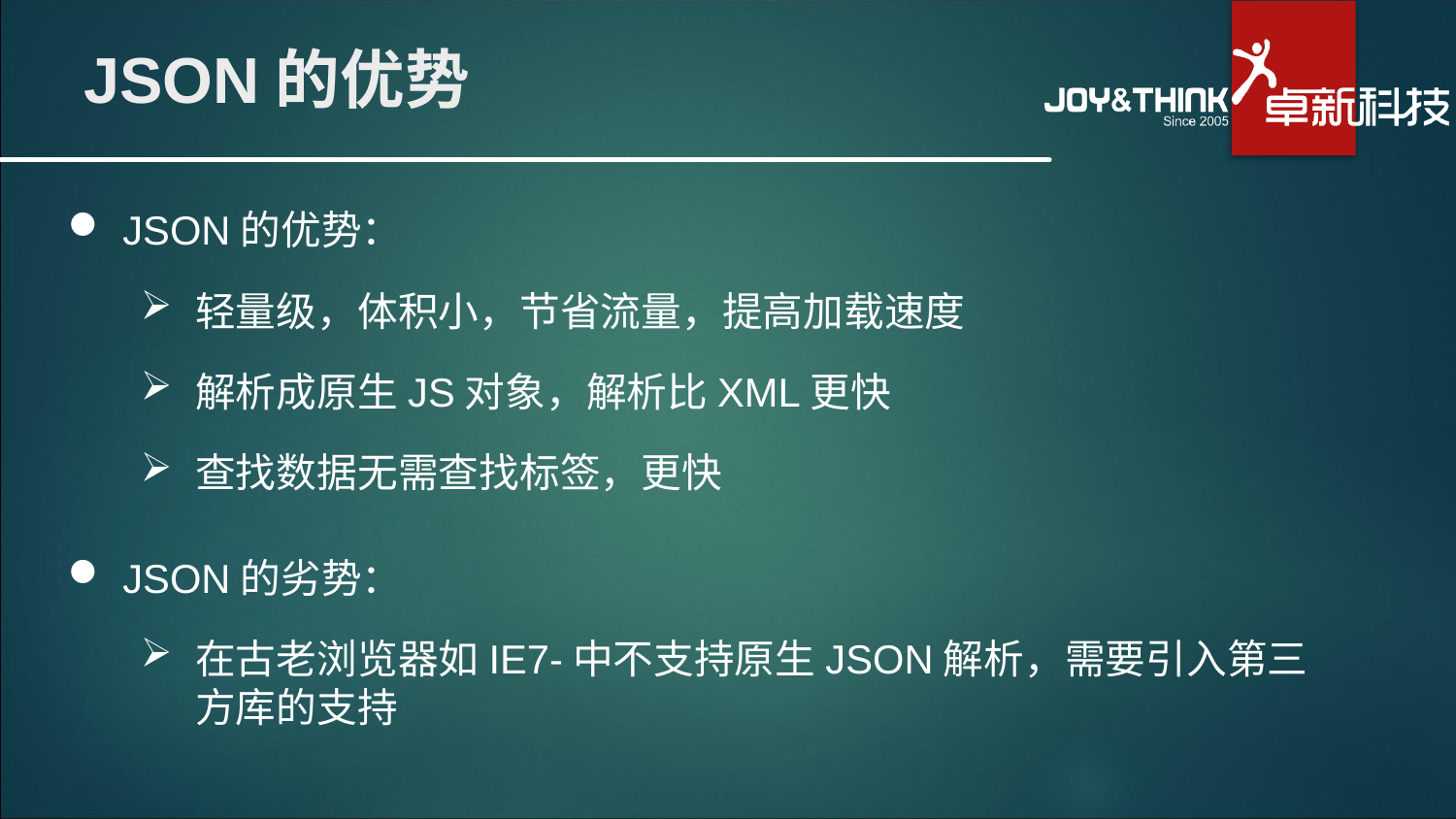

# JSON的优势
JSON的优势：
轻量级，体积小，节省流量，提高加载速度
解析成原生JS对象，解析比XML更快
查找数据无需查找标签，更快
JSON的劣势：
在古老浏览器如IE7-中不支持原生JSON解析，需要引入第三方库的支持